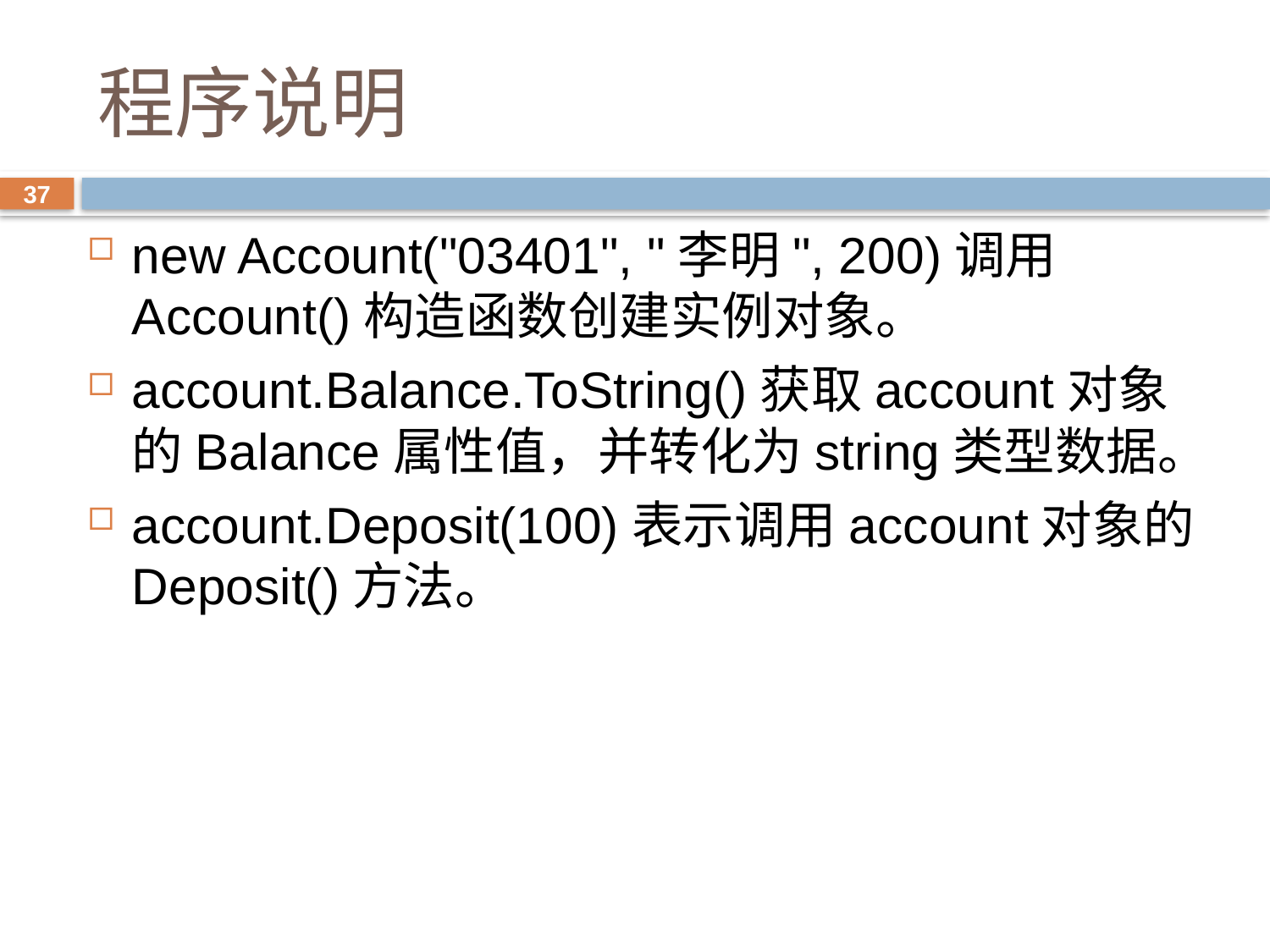

# 程序说明
37
new Account("03401", "李明", 200)调用Account()构造函数创建实例对象。
account.Balance.ToString()获取account对象的Balance属性值，并转化为string类型数据。
account.Deposit(100)表示调用account对象的Deposit()方法。